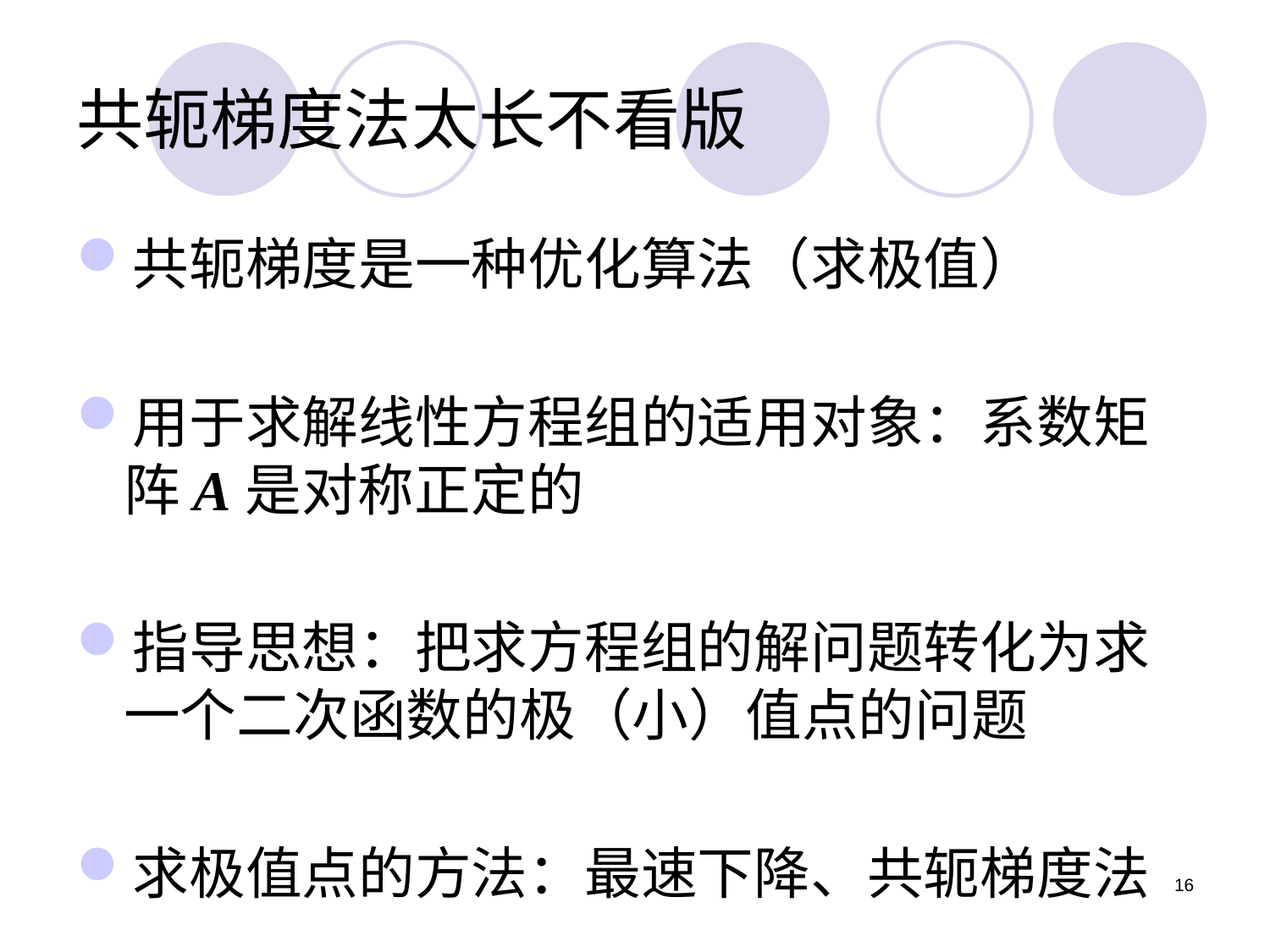

# 共轭梯度法太长不看版
共轭梯度是一种优化算法（求极值）

用于求解线性方程组的适用对象：系数矩阵A是对称正定的

指导思想：把求方程组的解问题转化为求一个二次函数的极（小）值点的问题

求极值点的方法：最速下降、共轭梯度法
16